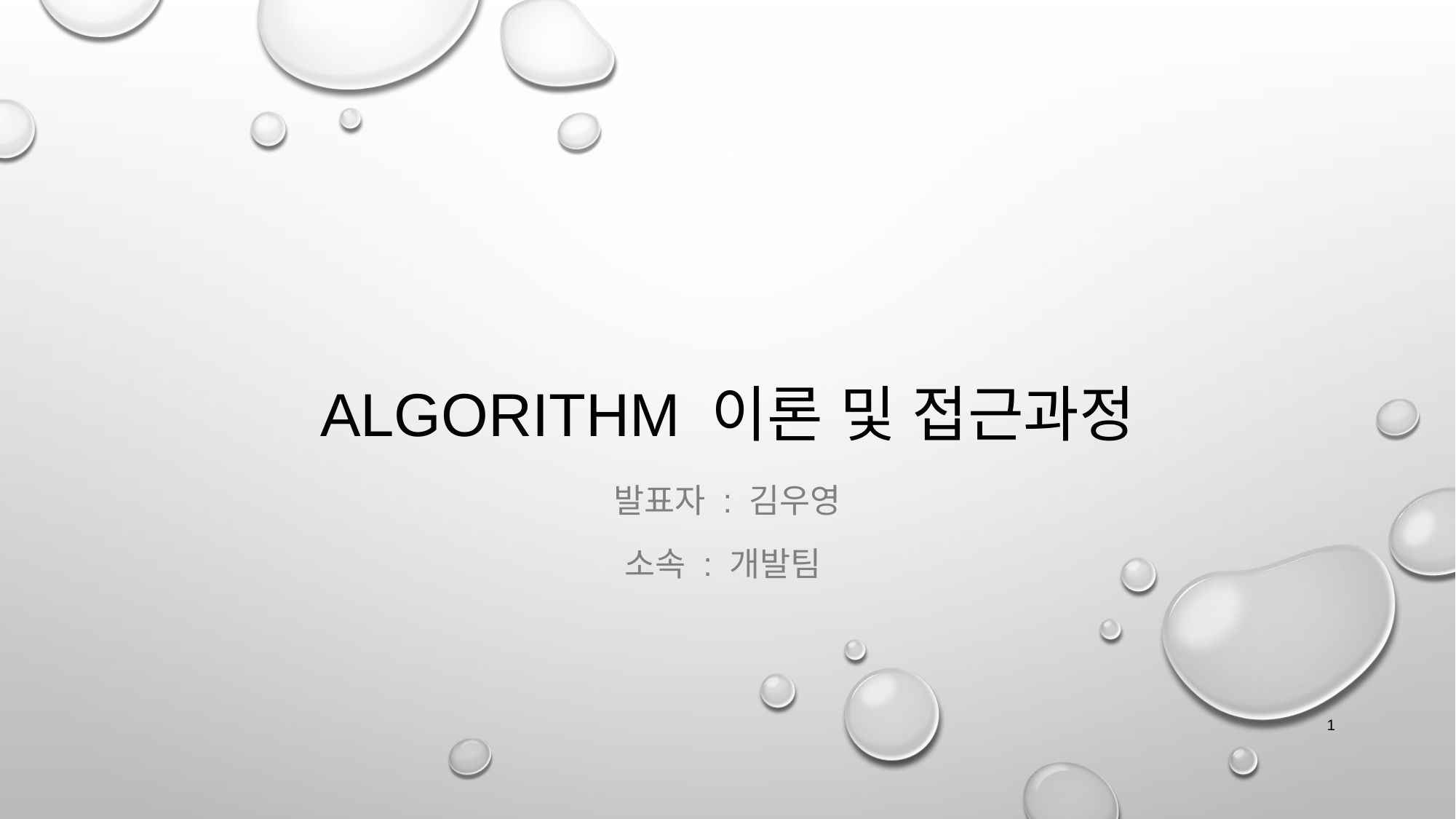

# Algorithm 이론 및 접근과정
발표자 : 김우영
소속 : 개발팀
1